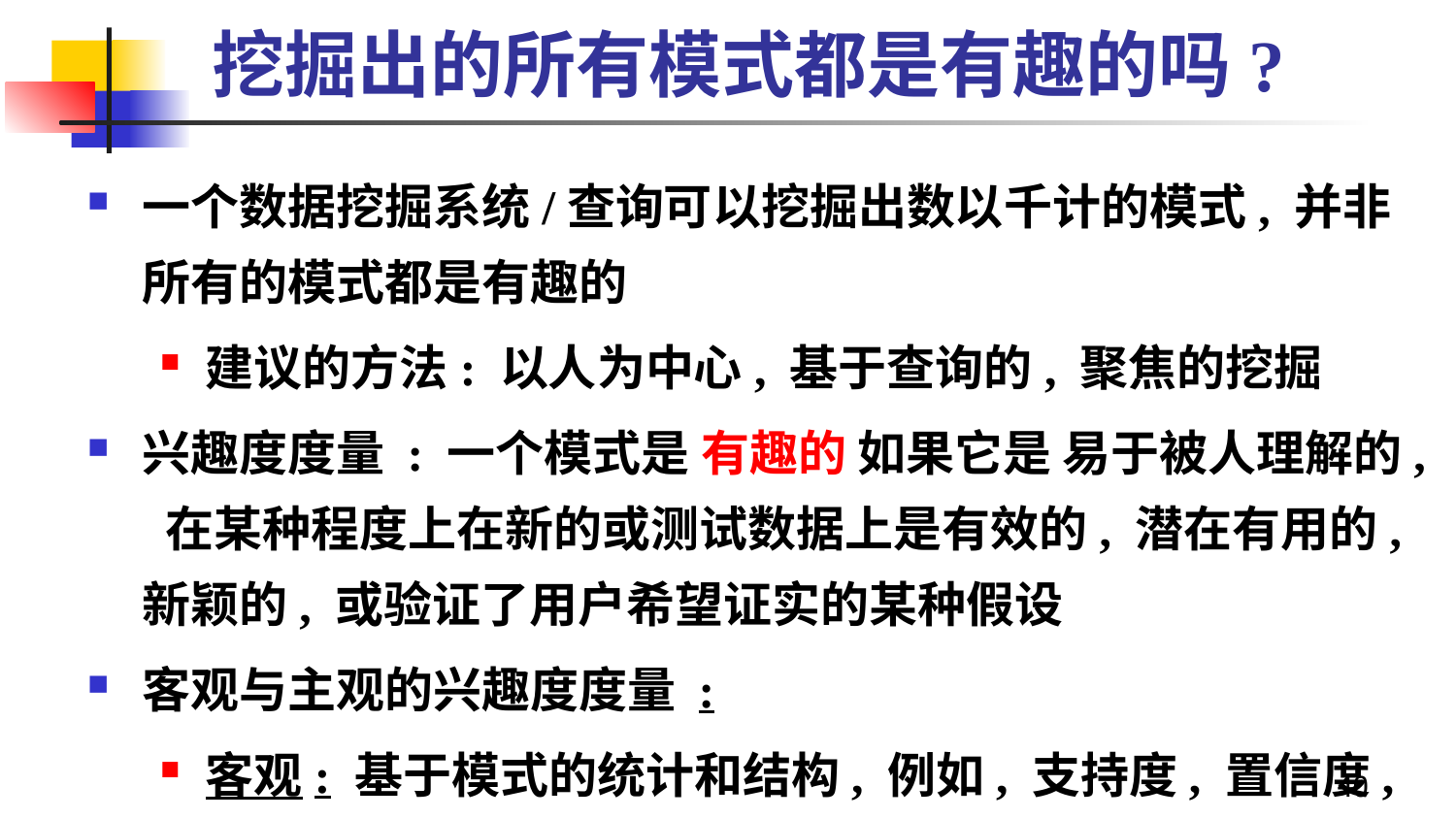

# 挖掘出的所有模式都是有趣的吗?
一个数据挖掘系统/查询可以挖掘出数以千计的模式, 并非所有的模式都是有趣的
建议的方法: 以人为中心, 基于查询的, 聚焦的挖掘
兴趣度度量 : 一个模式是 有趣的 如果它是 易于被人理解的, 在某种程度上在新的或测试数据上是有效的, 潜在有用的, 新颖的, 或验证了用户希望证实的某种假设
客观与主观的兴趣度度量 :
客观: 基于模式的统计和结构, 例如, 支持度, 置信度, 等.
主观: 基于用户对数据的确信, 例如, 出乎意料, 新颖性, 可行动性(actionability), 等.
40